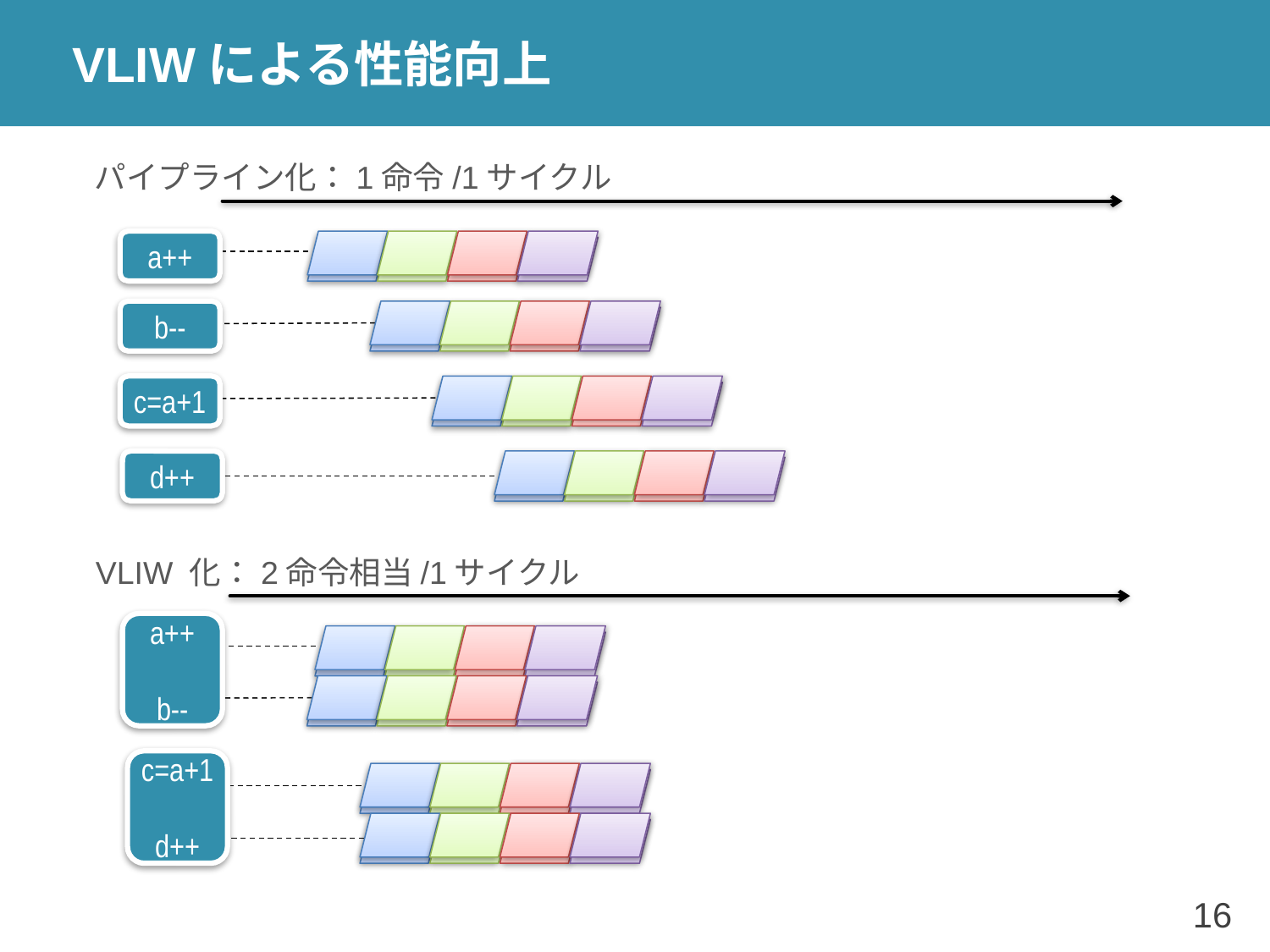

# VLIWによる性能向上
パイプライン化：1命令/1サイクル
a++

b--

c=a+1
d++

VLIW 化：2命令相当/1サイクル
a++

b--

c=a+1

d++